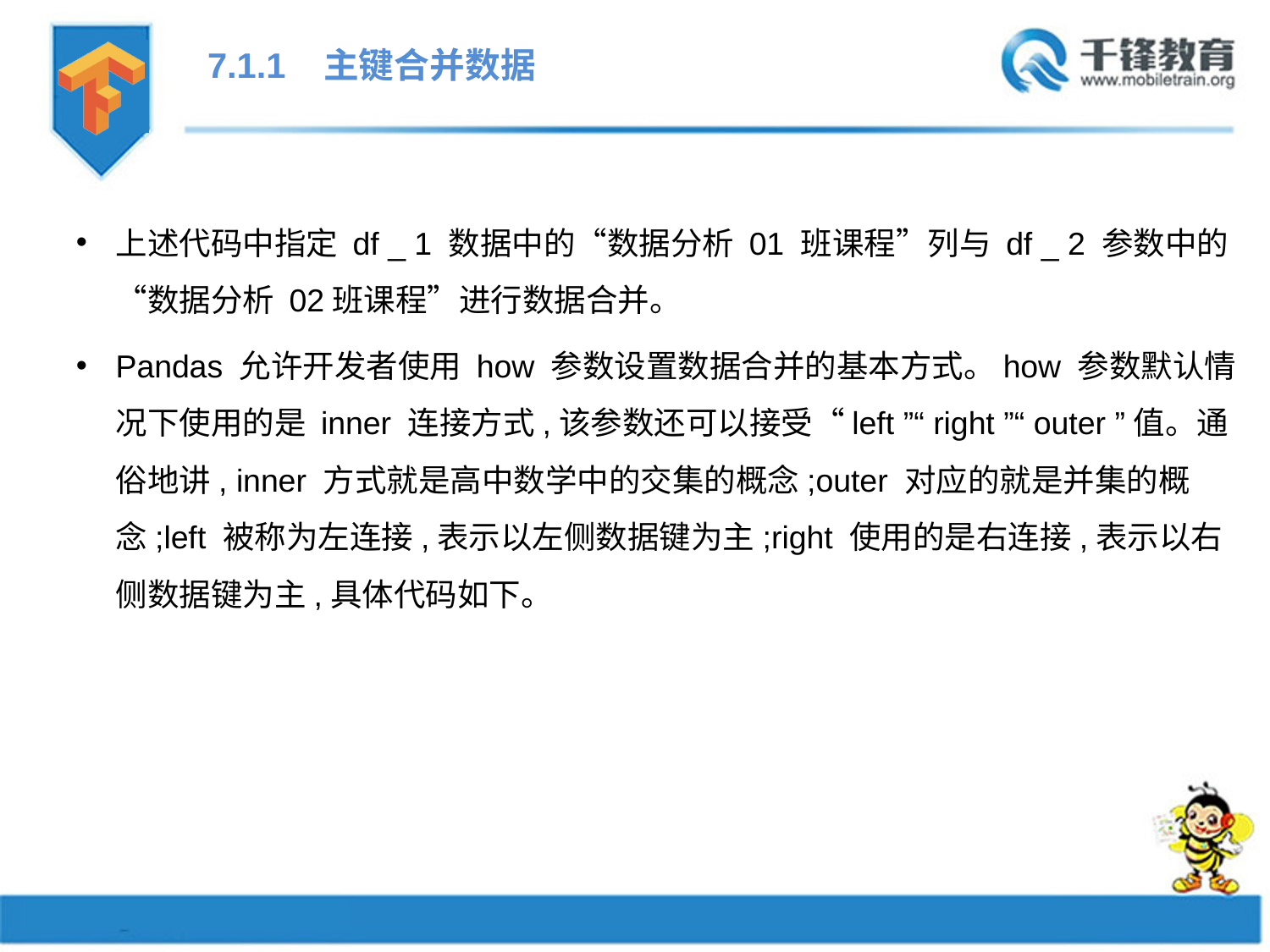

7.1.1   主键合并数据
上述代码中指定 df _ 1 数据中的“数据分析 01 班课程”列与 df _ 2 参数中的“数据分析 02班课程”进行数据合并。
Pandas 允许开发者使用 how 参数设置数据合并的基本方式。how 参数默认情况下使用的是 inner 连接方式,该参数还可以接受“left ”“ right ”“ outer ”值。通俗地讲, inner 方式就是高中数学中的交集的概念;outer 对应的就是并集的概念;left 被称为左连接,表示以左侧数据键为主;right 使用的是右连接,表示以右侧数据键为主,具体代码如下。